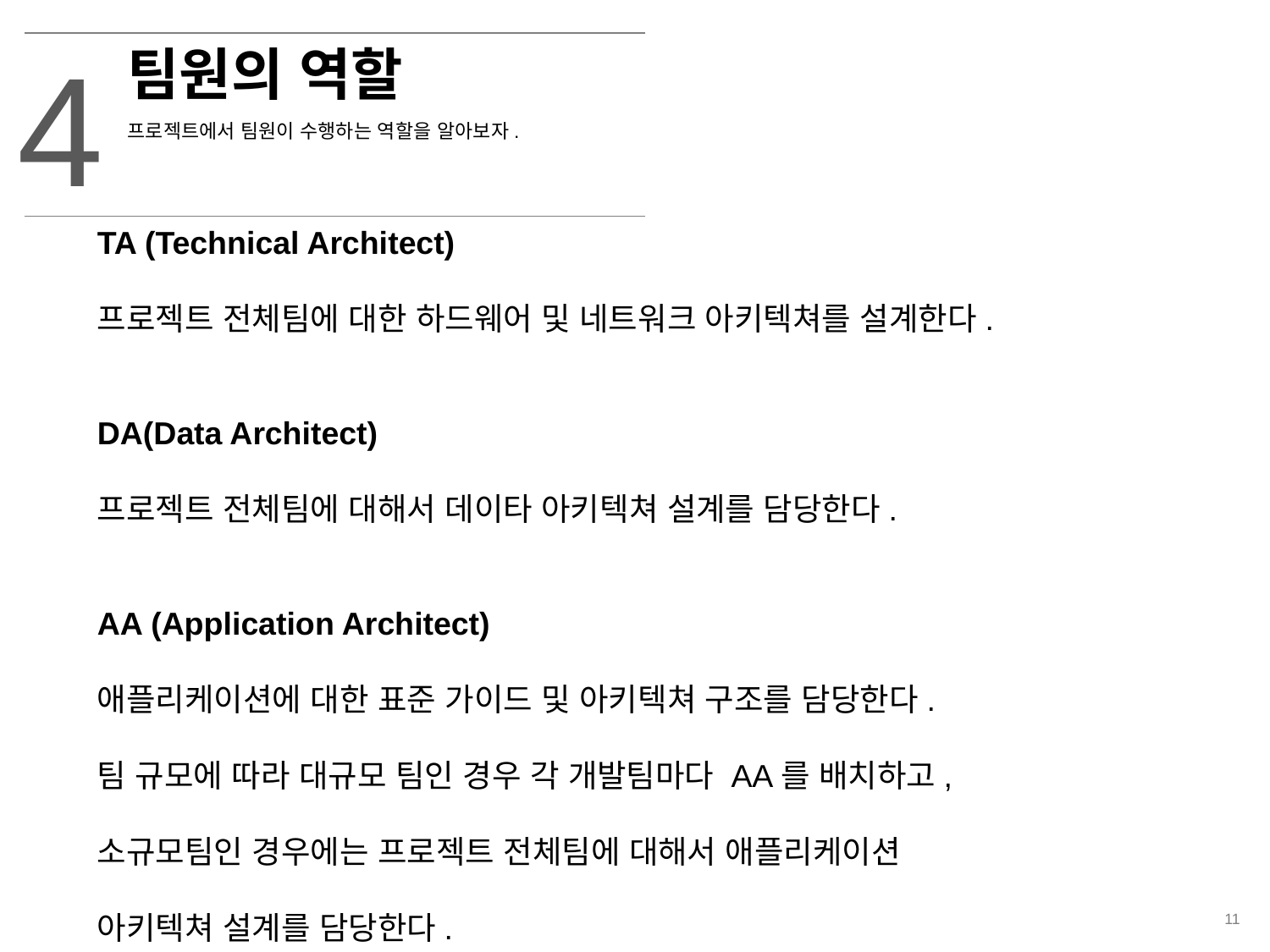

4
팀원의 역할
프로젝트에서 팀원이 수행하는 역할을 알아보자.
TA (Technical Architect)

프로젝트 전체팀에 대한 하드웨어 및 네트워크 아키텍쳐를 설계한다.

DA(Data Architect)

프로젝트 전체팀에 대해서 데이타 아키텍쳐 설계를 담당한다.

AA (Application Architect)

애플리케이션에 대한 표준 가이드 및 아키텍쳐 구조를 담당한다.

팀 규모에 따라 대규모 팀인 경우 각 개발팀마다 AA를 배치하고,

소규모팀인 경우에는 프로젝트 전체팀에 대해서 애플리케이션

아키텍쳐 설계를 담당한다.